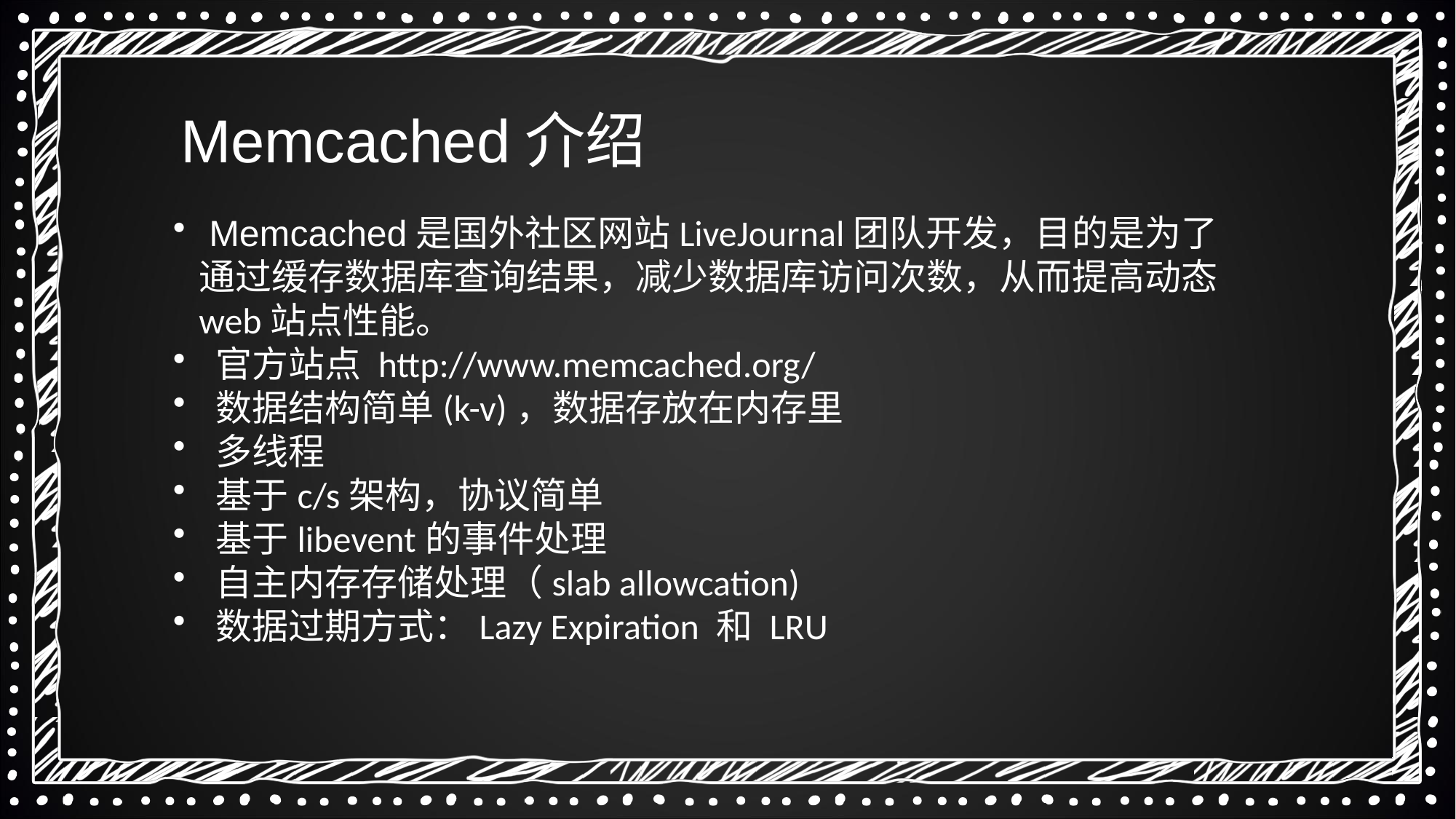

Memcached介绍
 Memcached是国外社区网站LiveJournal团队开发，目的是为了通过缓存数据库查询结果，减少数据库访问次数，从而提高动态web站点性能。
 官方站点 http://www.memcached.org/
 数据结构简单(k-v)，数据存放在内存里
 多线程
 基于c/s架构，协议简单
 基于libevent的事件处理
 自主内存存储处理（slab allowcation)
 数据过期方式：Lazy Expiration 和 LRU